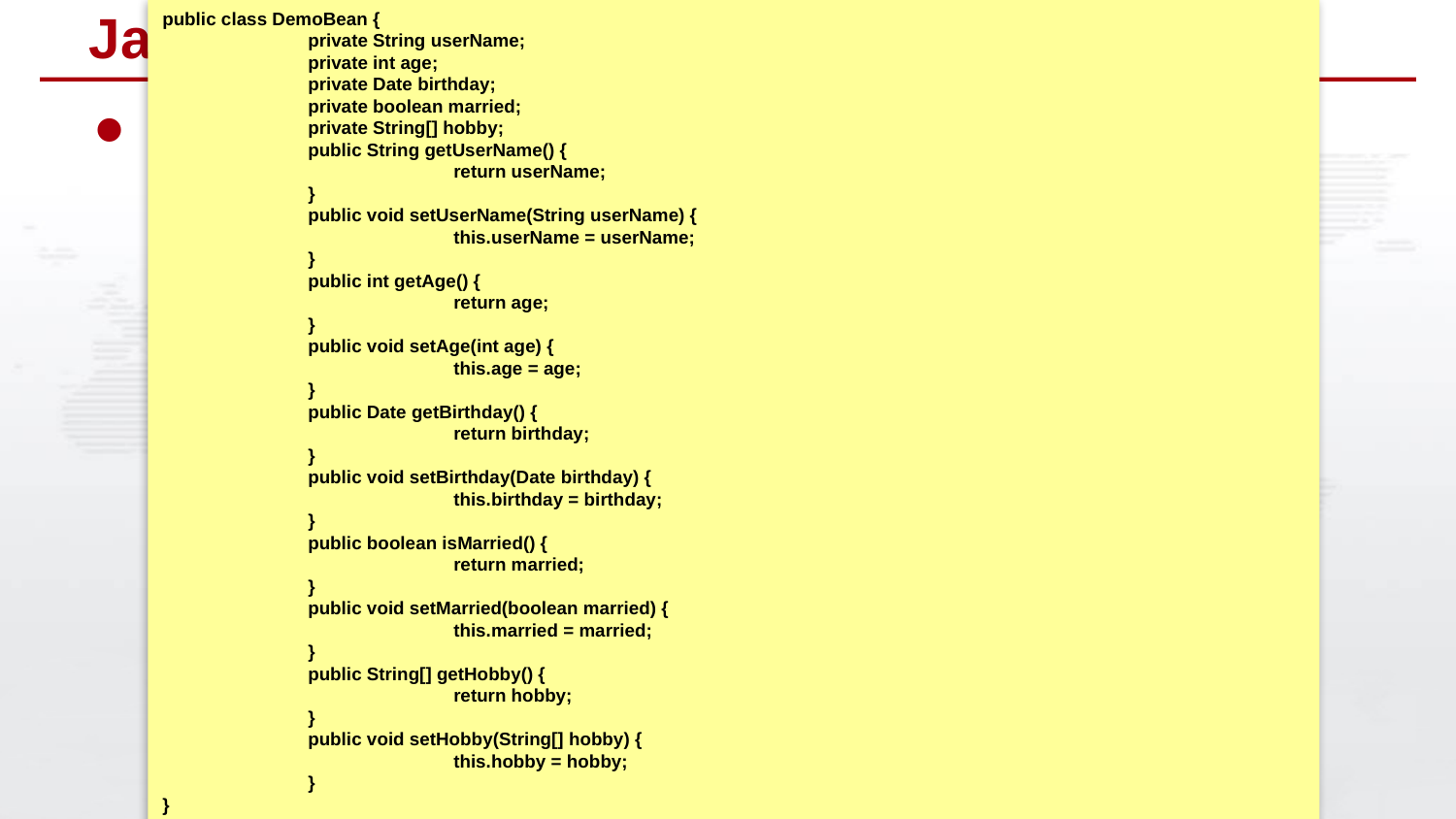

public class DemoBean {
	private String userName;
	private int age;
	private Date birthday;
	private boolean married;
	private String[] hobby;
	public String getUserName() {
		return userName;
	}
	public void setUserName(String userName) {
		this.userName = userName;
	}
	public int getAge() {
		return age;
	}
	public void setAge(int age) {
		this.age = age;
	}
	public Date getBirthday() {
		return birthday;
	}
	public void setBirthday(Date birthday) {
		this.birthday = birthday;
	}
	public boolean isMarried() {
		return married;
	}
	public void setMarried(boolean married) {
		this.married = married;
	}
	public String[] getHobby() {
		return hobby;
	}
	public void setHobby(String[] hobby) {
		this.hobby = hobby;
	}
}
# JavaBean示例
【示例】一个普通JavaBean